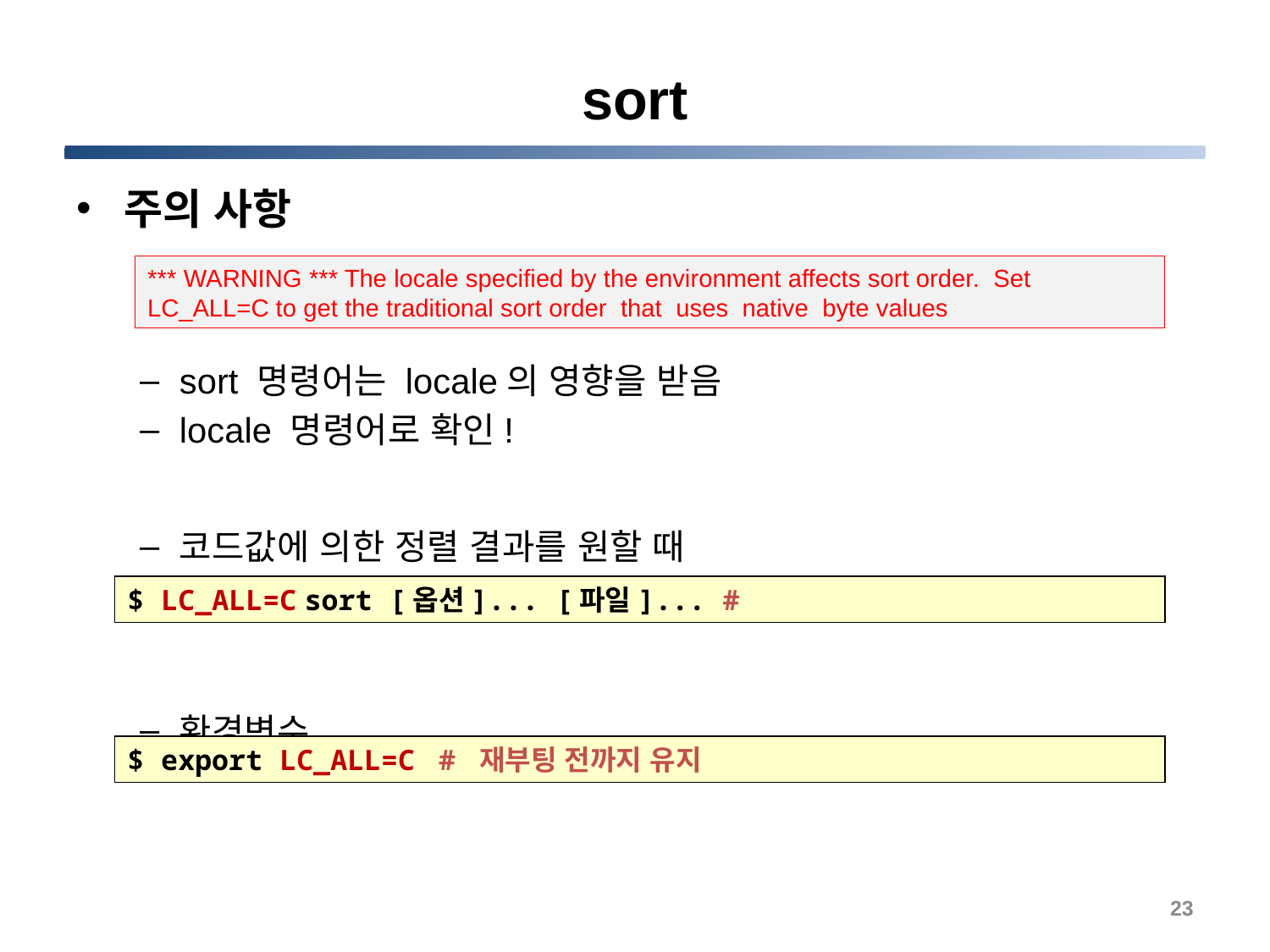

# sort
주의 사항

sort 명령어는 locale의 영향을 받음
locale 명령어로 확인!

코드값에 의한 정렬 결과를 원할 때

환경변수
*** WARNING *** The locale specified by the environment affects sort order.  Set LC_ALL=C to get the traditional sort order  that  uses  native  byte values
$ LC_ALL=C sort [옵션]... [파일]... #
$ export LC_ALL=C   # 재부팅 전까지 유지
23